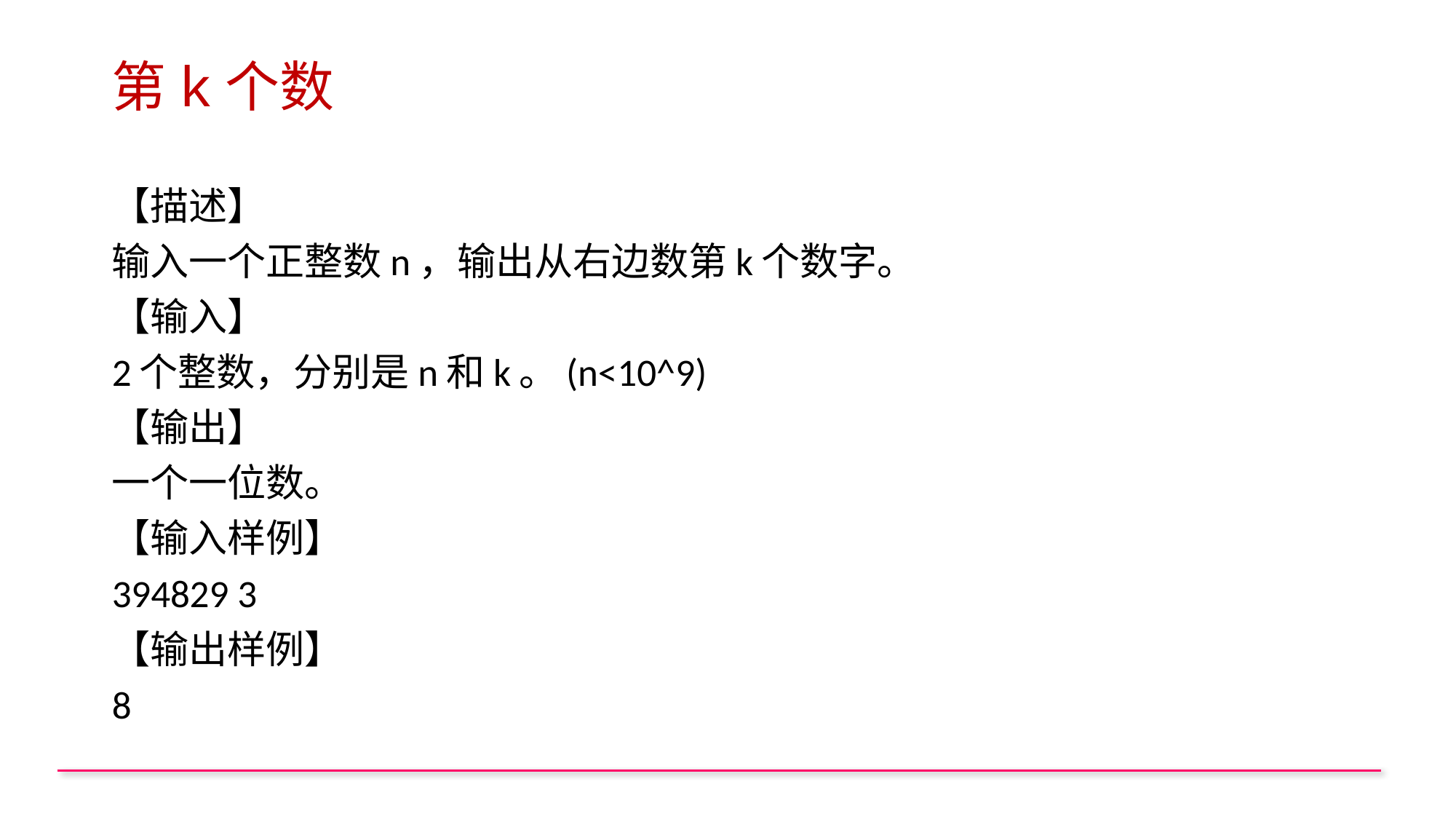

# 第k个数
【描述】
输入一个正整数n，输出从右边数第k个数字。
【输入】
2个整数，分别是n和k。(n<10^9)
【输出】
一个一位数。
【输入样例】
394829 3
【输出样例】
8